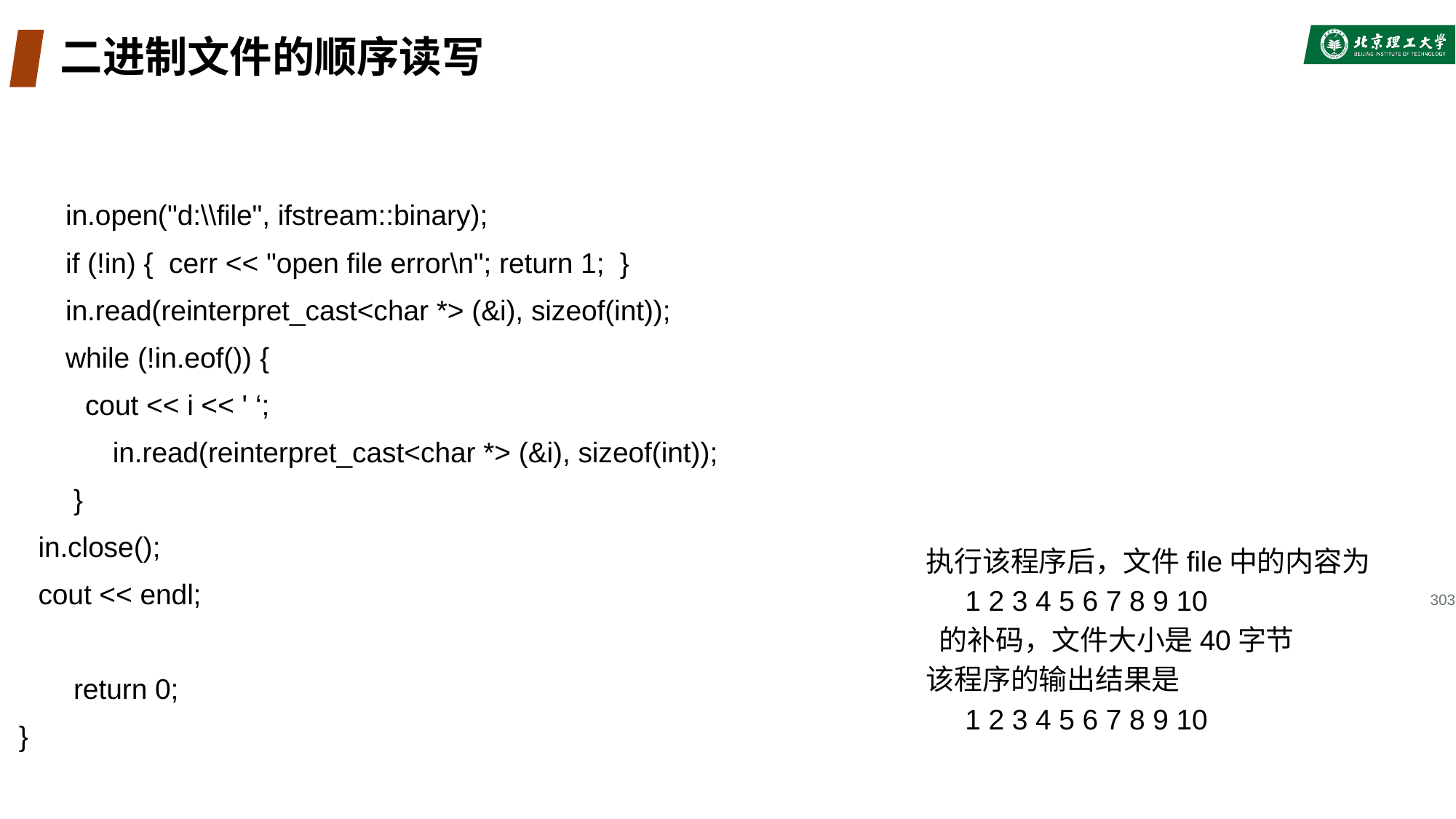

# 二进制文件的顺序读写
       in.open("d:\\file", ifstream::binary);
       if (!in) {  cerr << "open file error\n"; return 1;  }
       in.read(reinterpret_cast<char *> (&i), sizeof(int));
       while (!in.eof()) {
	      cout << i << ' ‘;
             in.read(reinterpret_cast<char *> (&i), sizeof(int));
        }
	in.close();
	cout << endl;

        return 0;
 }
执行该程序后，文件file中的内容为
     1 2 3 4 5 6 7 8 9 10
 的补码，文件大小是40字节
该程序的输出结果是
     1 2 3 4 5 6 7 8 9 10
303